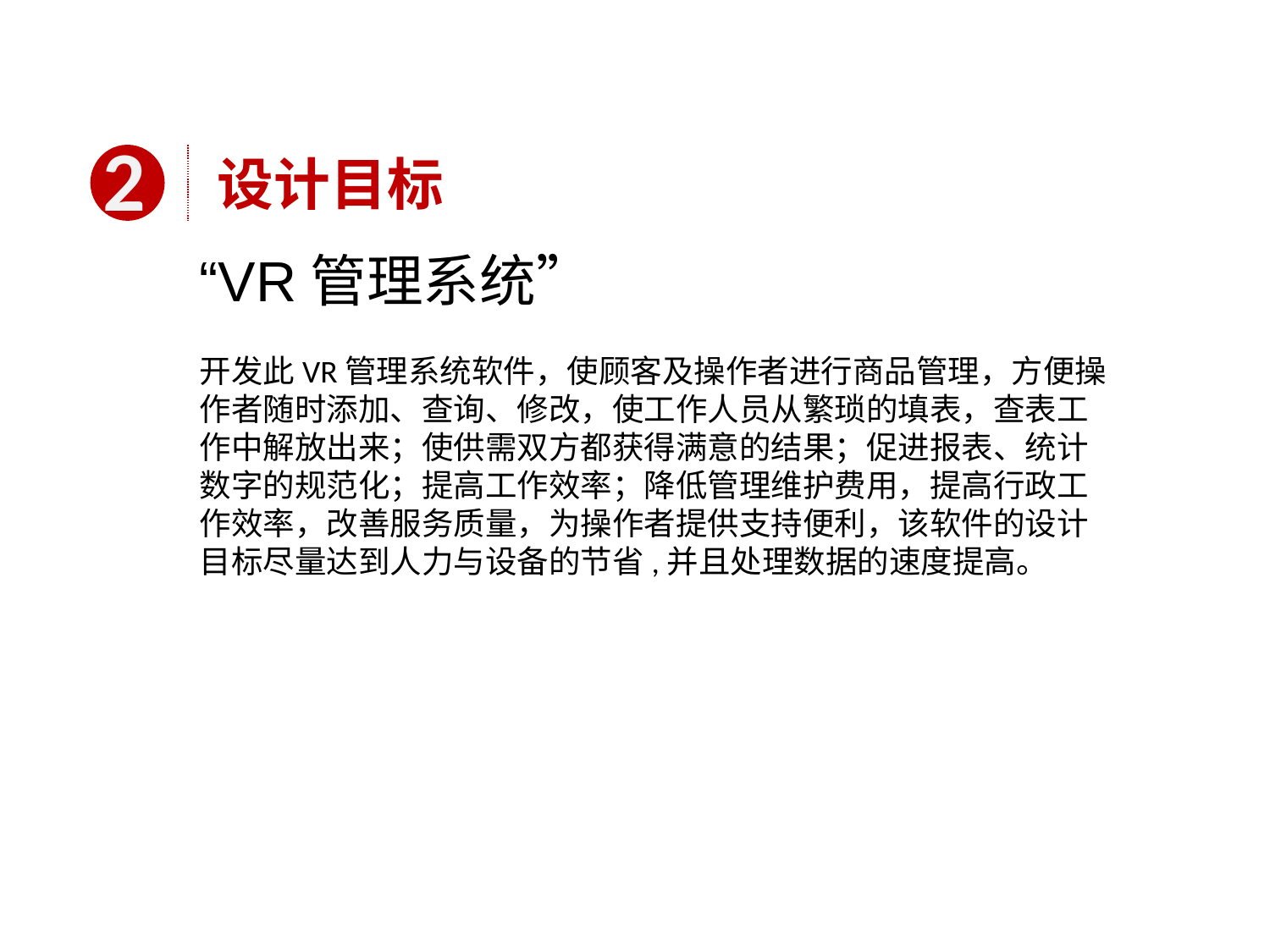

2
设计目标

“VR管理系统”

开发此VR管理系统软件，使顾客及操作者进行商品管理，方便操作者随时添加、查询、修改，使工作人员从繁琐的填表，查表工作中解放出来；使供需双方都获得满意的结果；促进报表、统计数字的规范化；提高工作效率；降低管理维护费用，提高行政工作效率，改善服务质量，为操作者提供支持便利，该软件的设计目标尽量达到人力与设备的节省,并且处理数据的速度提高。